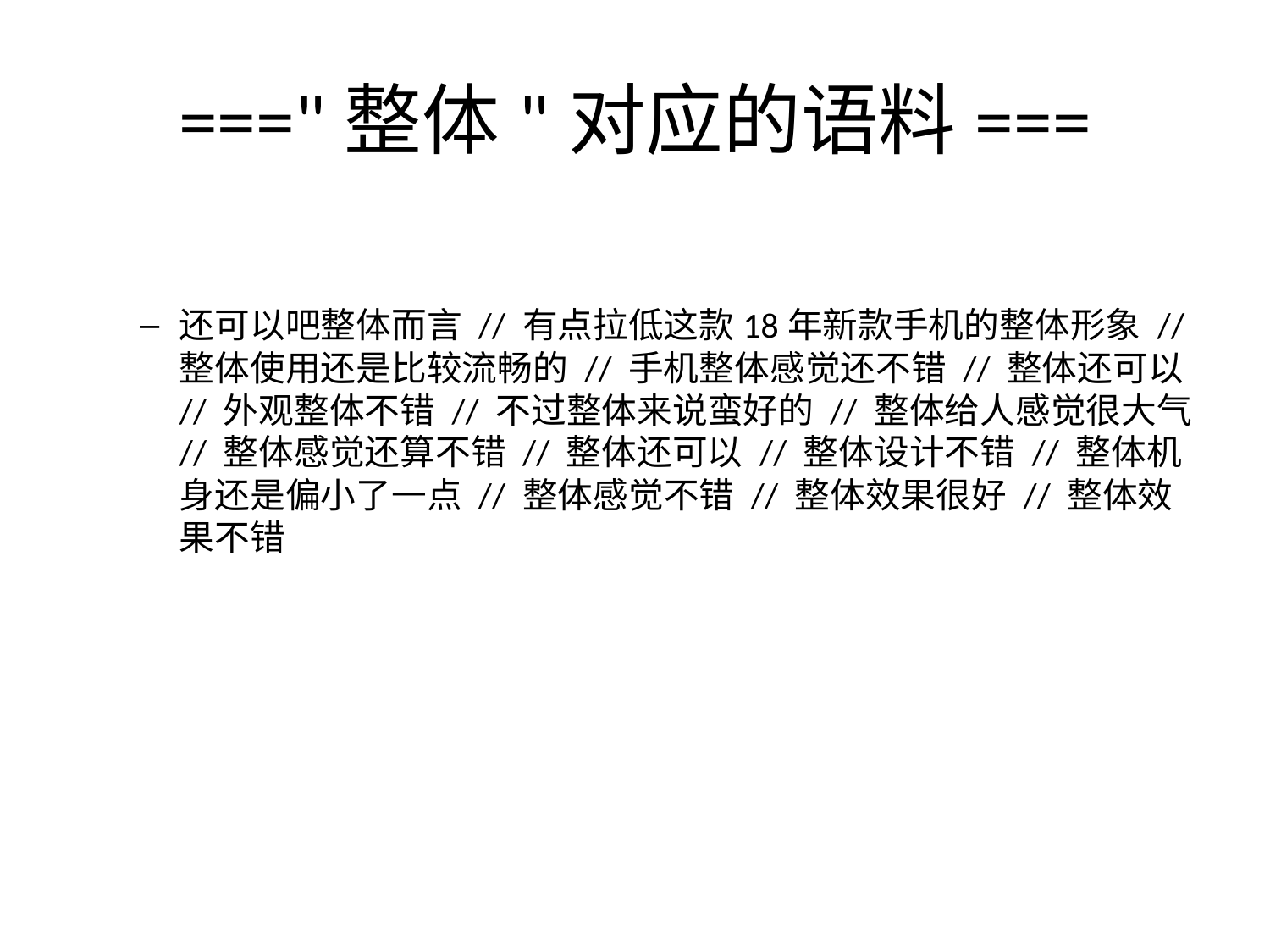

# ==="整体"对应的语料===

还可以吧整体而言 // 有点拉低这款18年新款手机的整体形象 // 整体使用还是比较流畅的 // 手机整体感觉还不错 // 整体还可以 // 外观整体不错 // 不过整体来说蛮好的 // 整体给人感觉很大气 // 整体感觉还算不错 // 整体还可以 // 整体设计不错 // 整体机身还是偏小了一点 // 整体感觉不错 // 整体效果很好 // 整体效果不错